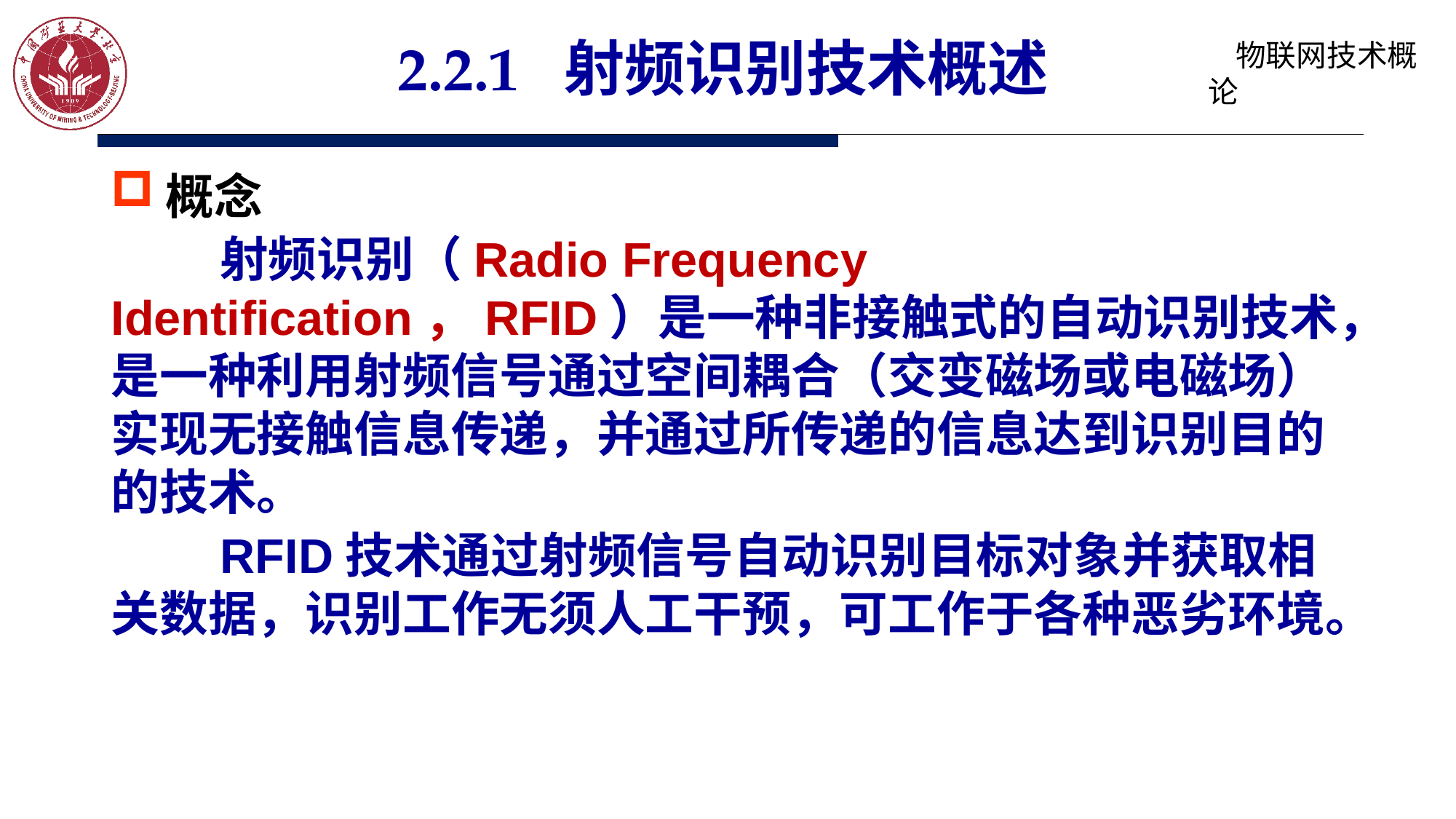

# 2.2.1  射频识别技术概述
概念
 射频识别（Radio Frequency Identification，RFID）是一种非接触式的自动识别技术，是一种利用射频信号通过空间耦合（交变磁场或电磁场）实现无接触信息传递，并通过所传递的信息达到识别目的的技术。
	RFID技术通过射频信号自动识别目标对象并获取相关数据，识别工作无须人工干预，可工作于各种恶劣环境。